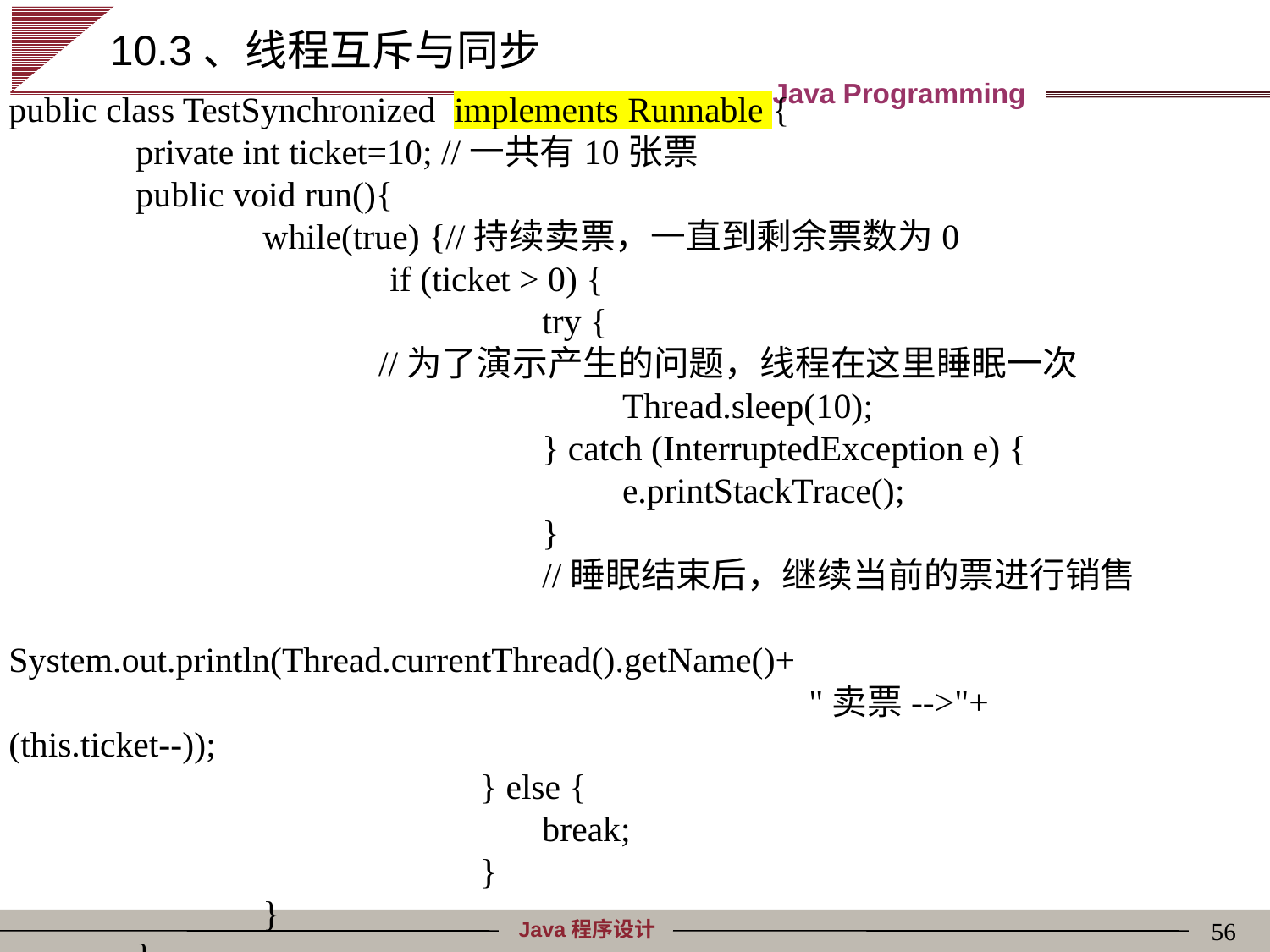

# 10.3、线程互斥与同步
public class TestSynchronized  implements Runnable {
	private int ticket=10; //一共有10张票
	public void run(){
		while(true) {//持续卖票，一直到剩余票数为0
			if (ticket > 0) {
                                                            try {
                	             //为了演示产生的问题，线程在这里睡眠一次
                                                                     Thread.sleep(10);
                                                            } catch (InterruptedException e) {
                                                                     e.printStackTrace();
                                                            }
                                                            //睡眠结束后，继续当前的票进行销售                                                           System.out.println(Thread.currentThread().getName()+
                                                                                          "卖票-->"+(this.ticket--));
                                                     } else {
                                                            break;
                                                     }
		}
	}